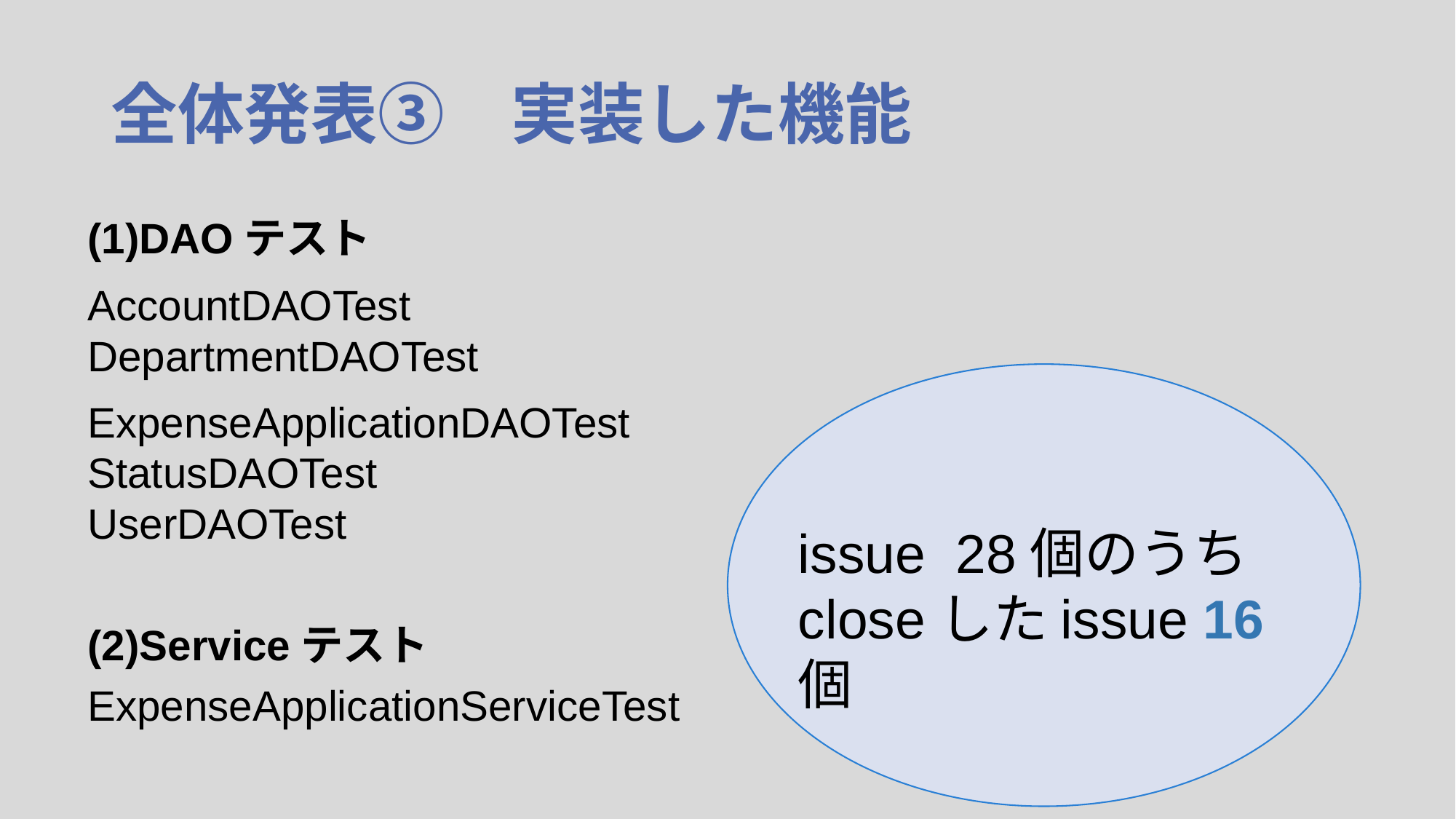

# 全体発表③　実装した機能
(1)DAOテスト
AccountDAOTest
DepartmentDAOTest
ExpenseApplicationDAOTest
StatusDAOTest
UserDAOTest

(2)Serviceテスト
ExpenseApplicationServiceTest

issue  28個のうち
closeしたissue 16個